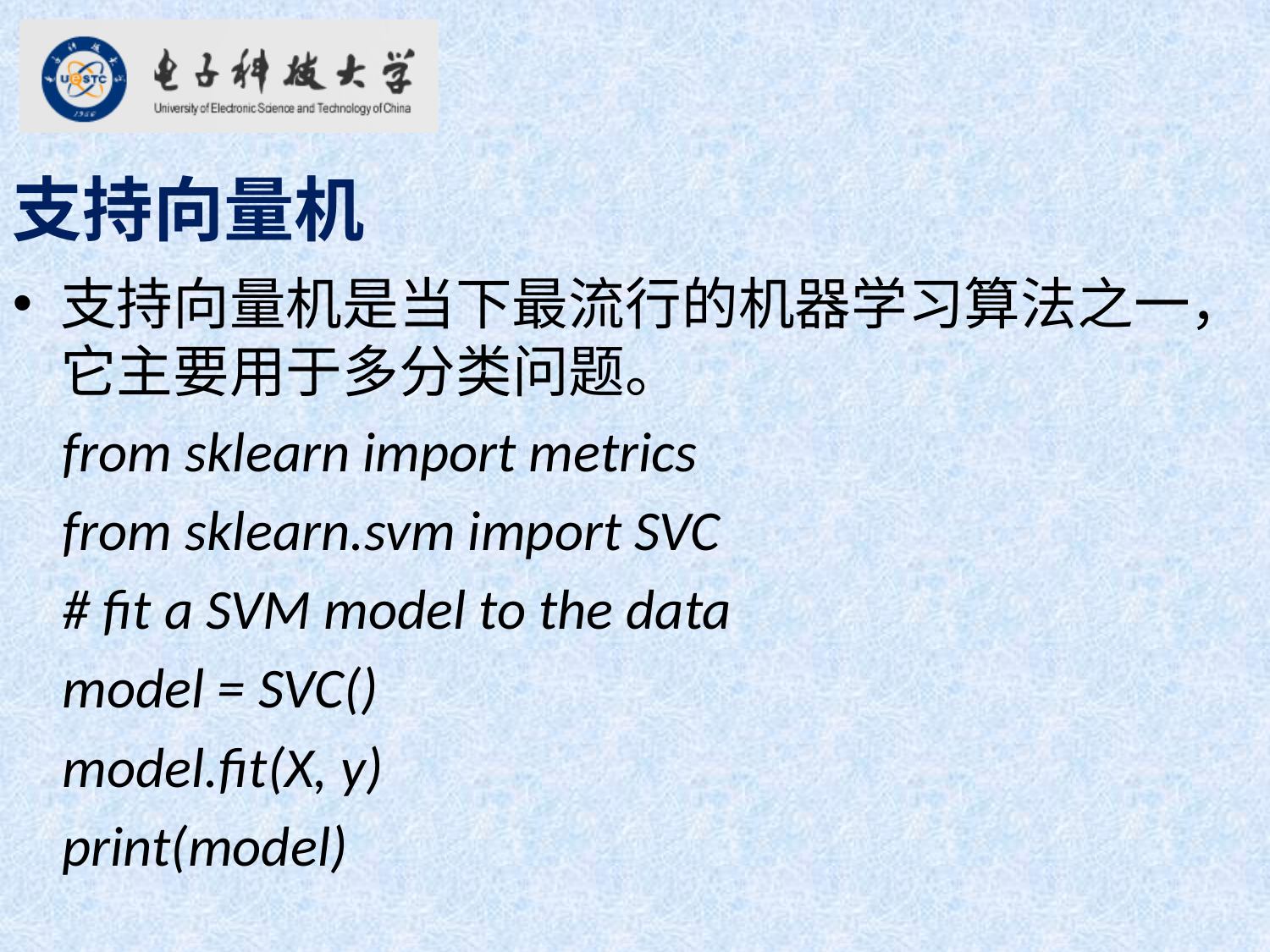

支持向量机

支持向量机是当下最流行的机器学习算法之一，它主要用于多分类问题。
from sklearn import metrics
from sklearn.svm import SVC
# fit a SVM model to the data
model = SVC()
model.fit(X, y)
print(model)